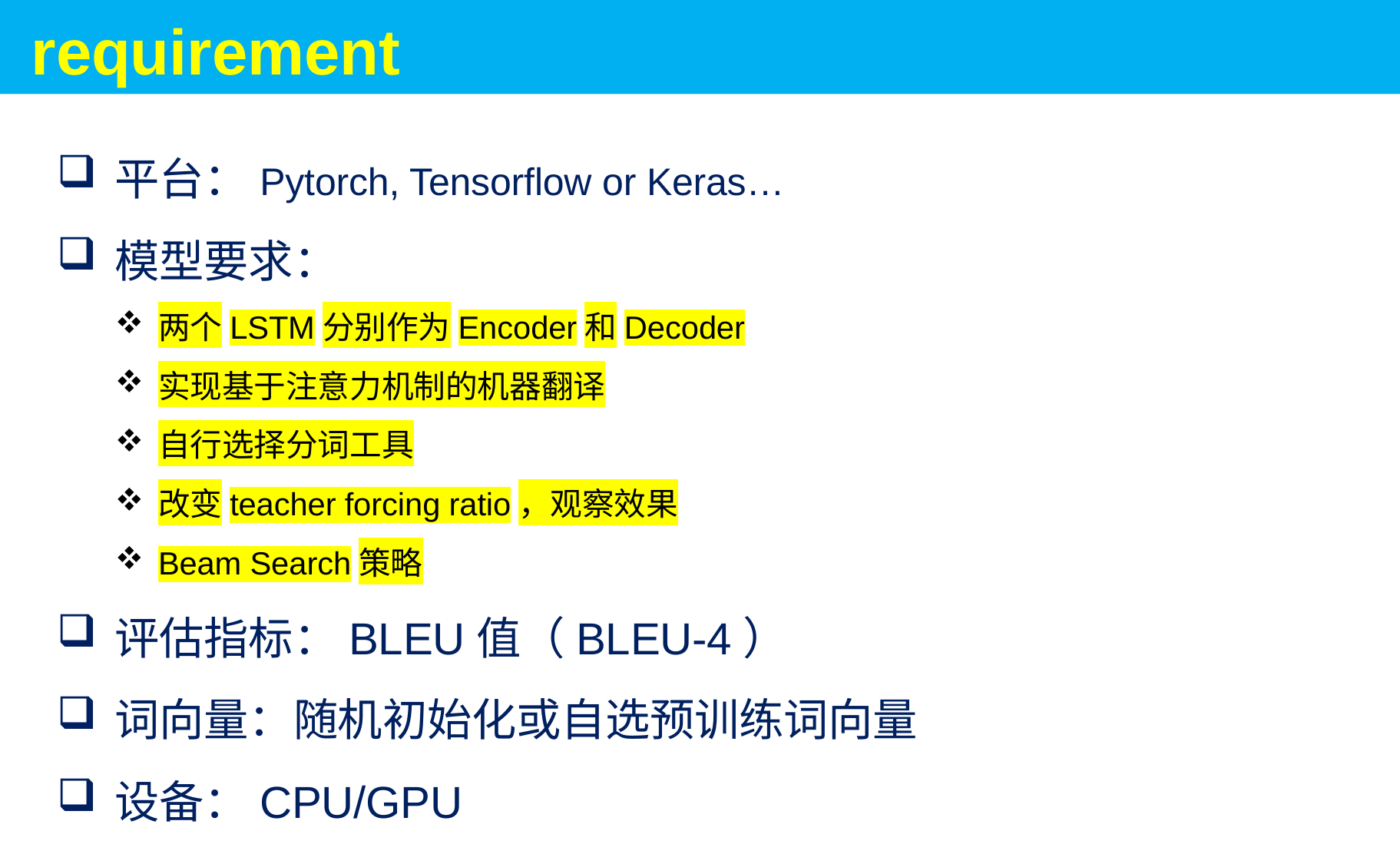

requirement
平台：Pytorch, Tensorflow or Keras…
模型要求：
两个LSTM分别作为Encoder和Decoder
实现基于注意力机制的机器翻译
自行选择分词工具
改变teacher forcing ratio，观察效果
Beam Search策略
评估指标：BLEU值（BLEU-4）
词向量：随机初始化或自选预训练词向量
设备：CPU/GPU